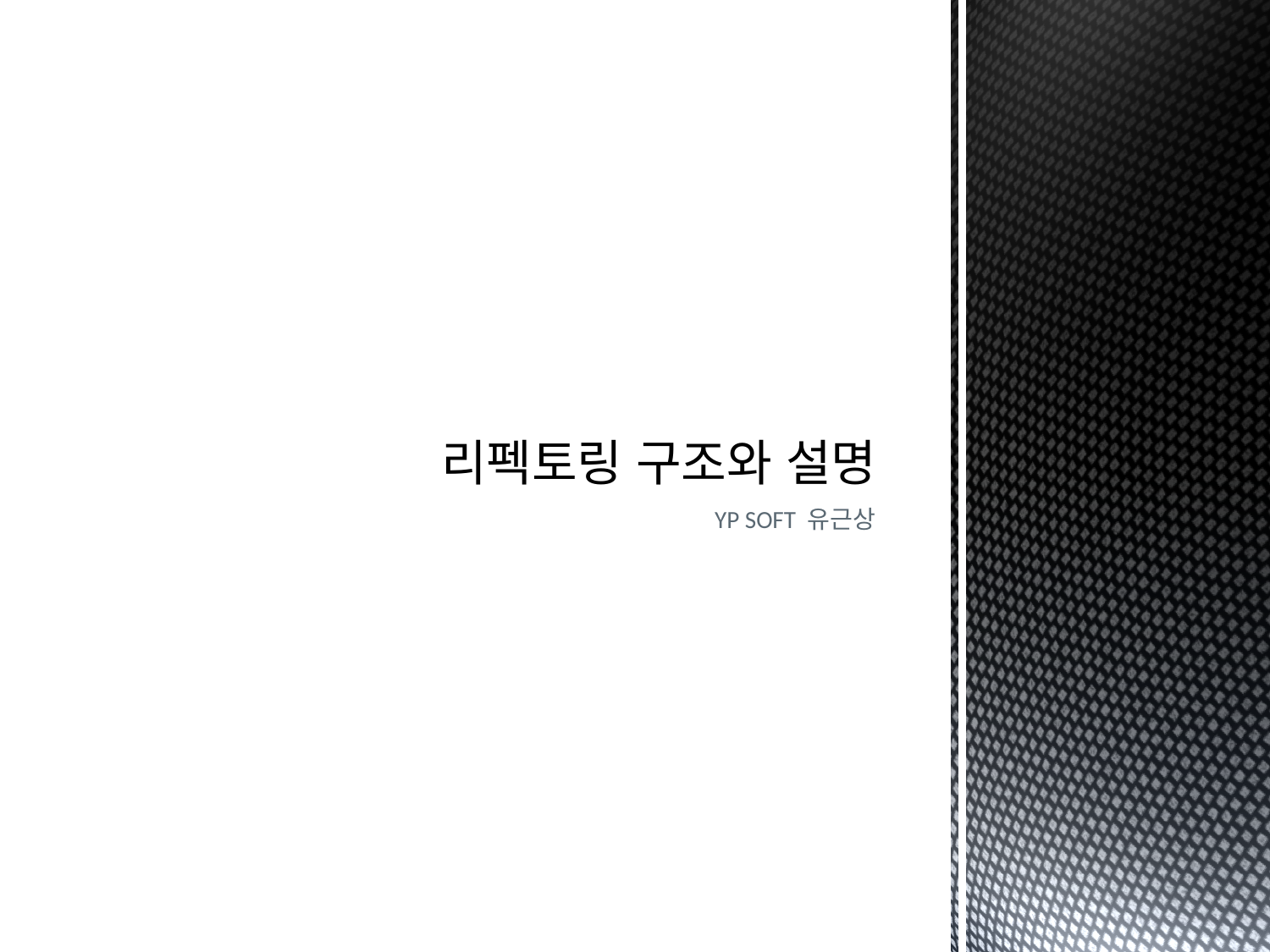

# 리펙토링 구조와 설명
YP SOFT 유근상